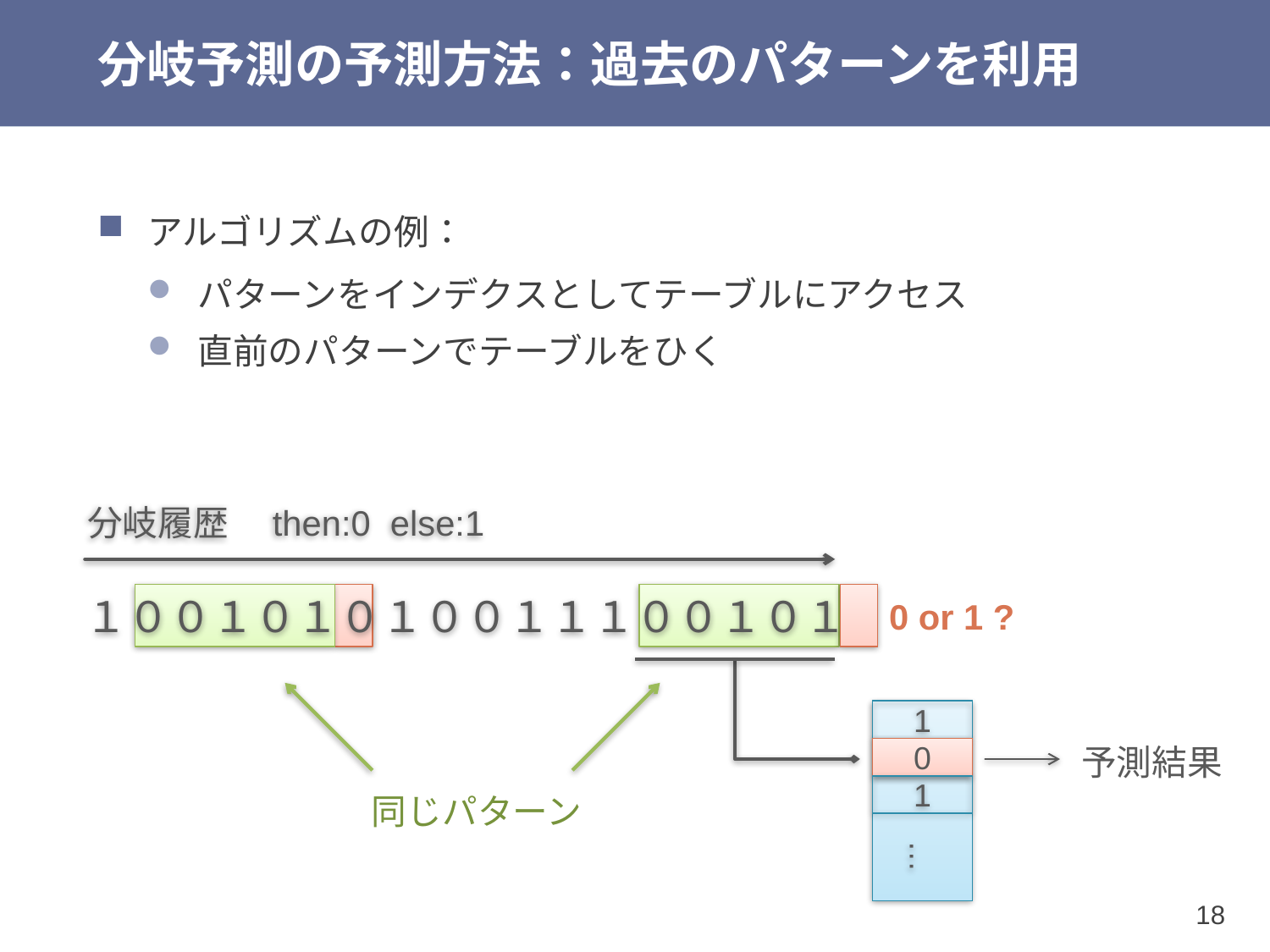

# 分岐予測の予測方法：過去のパターンを利用
アルゴリズムの例：
パターンをインデクスとしてテーブルにアクセス
直前のパターンでテーブルをひく
分岐履歴　then:0  else:1
１００１０１０１００１１１００１０１

0 or 1 ?

1
予測結果
0
1
同じパターン
…